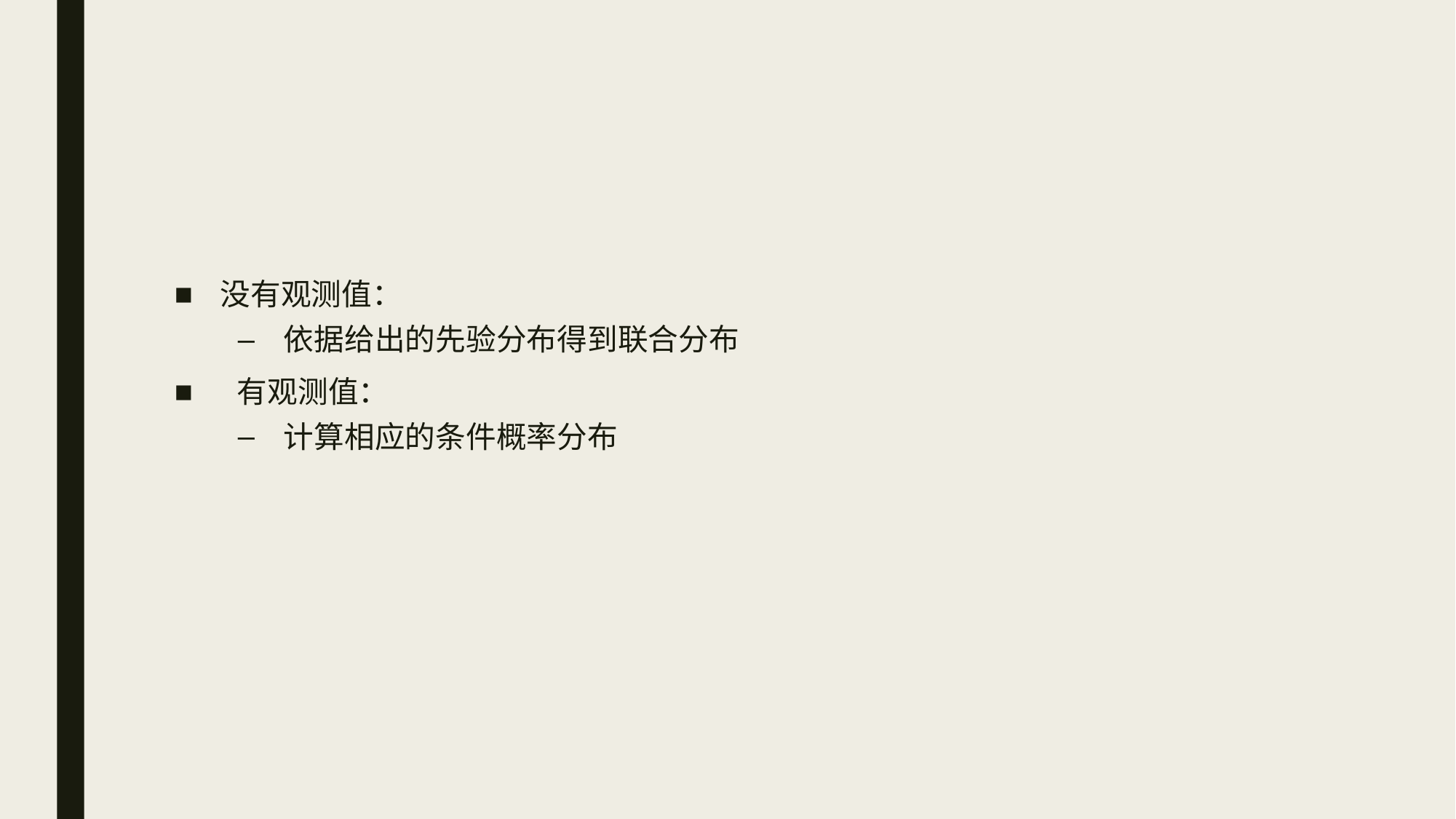

没有观测值：
依据给出的先验分布得到联合分布
 有观测值：
计算相应的条件概率分布